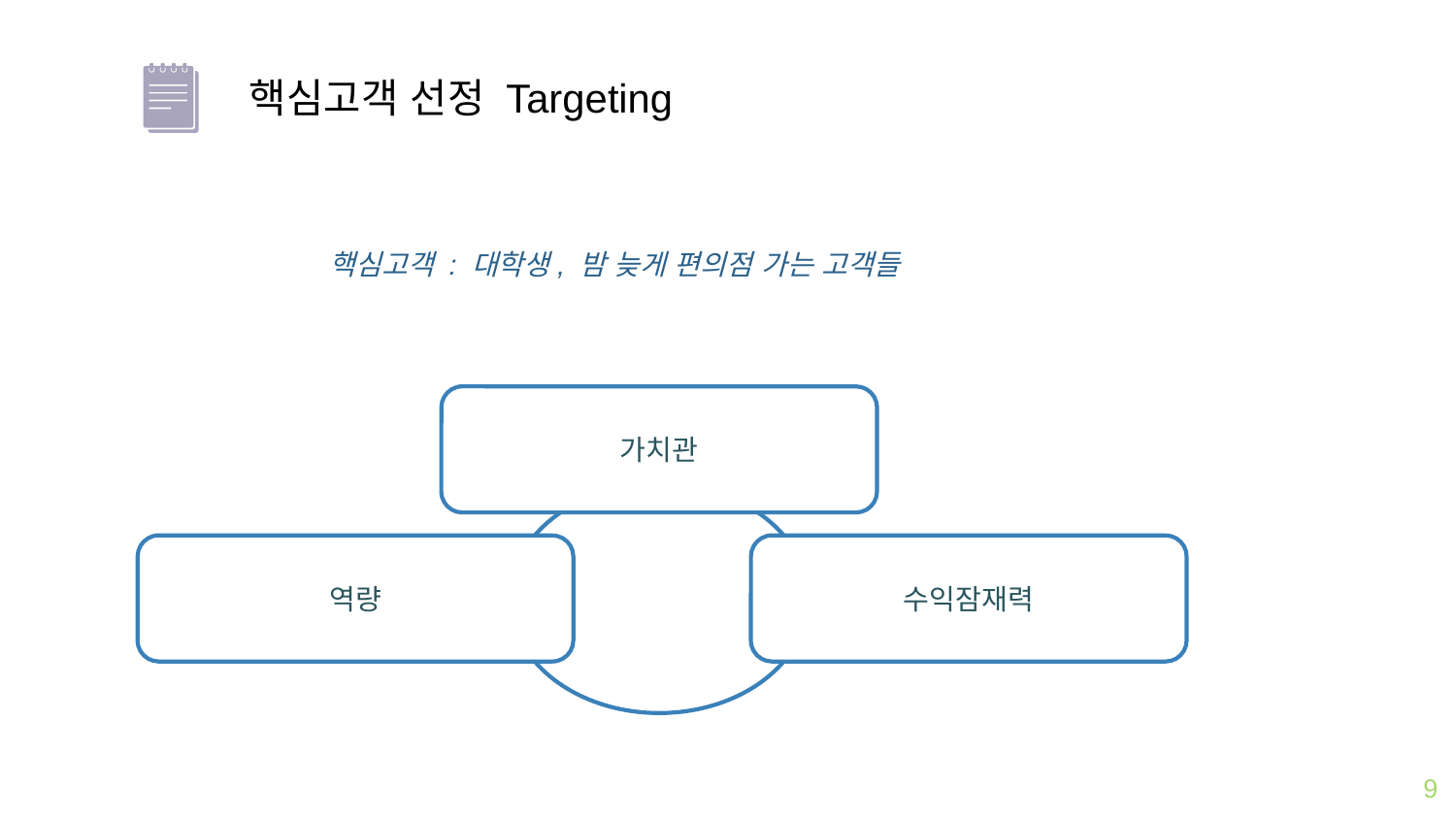

핵심고객 선정 Targeting
핵심고객 : 대학생, 밤 늦게 편의점 가는 고객들
가치관

역량
수익잠재력
9